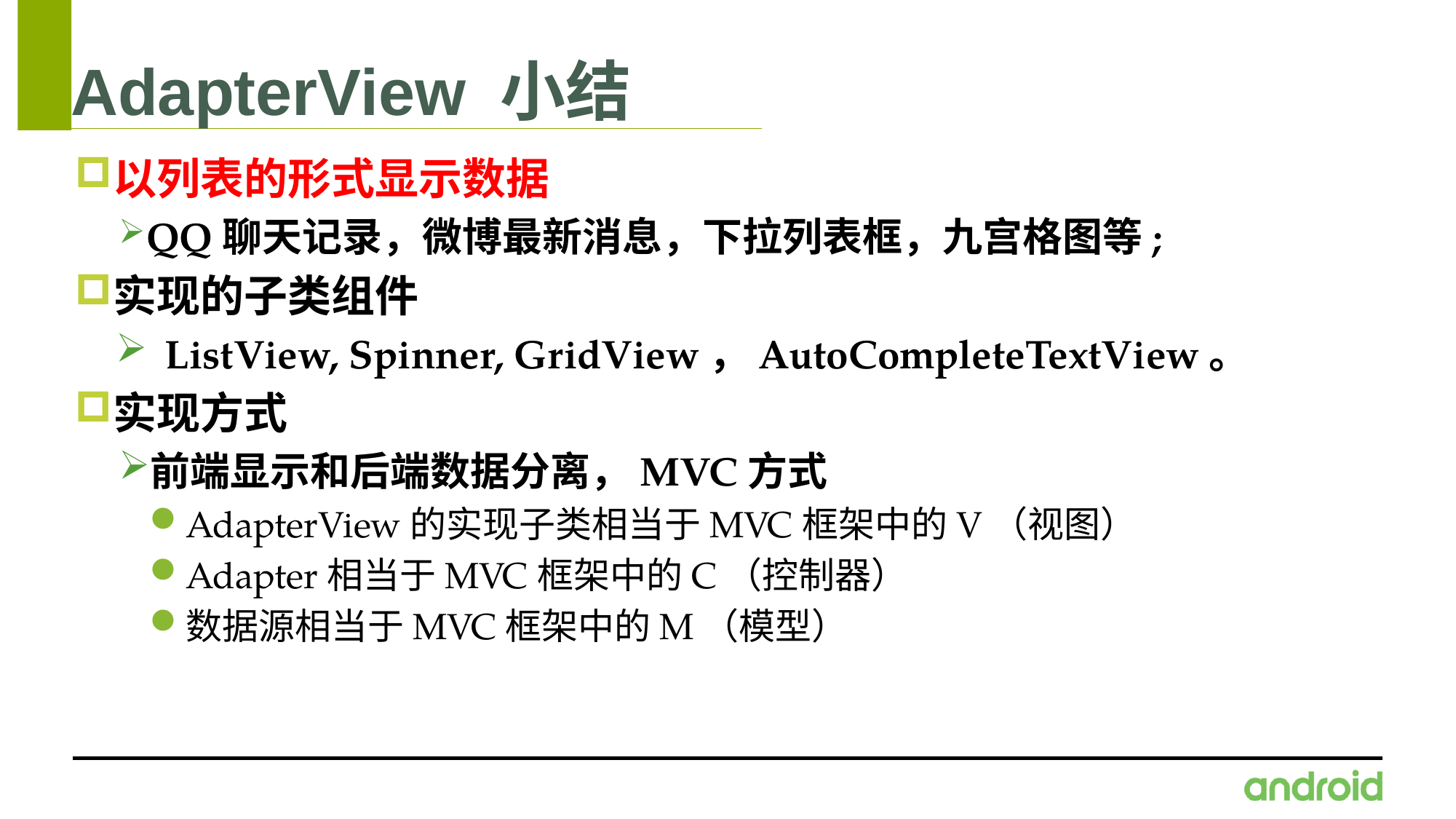

# AdapterView 小结
以列表的形式显示数据
QQ聊天记录，微博最新消息，下拉列表框，九宫格图等;
实现的子类组件
ListView, Spinner, GridView，AutoCompleteTextView。
实现方式
前端显示和后端数据分离，MVC方式
AdapterView的实现子类相当于MVC框架中的V（视图）
Adapter相当于MVC框架中的C（控制器）
数据源相当于MVC框架中的M（模型）